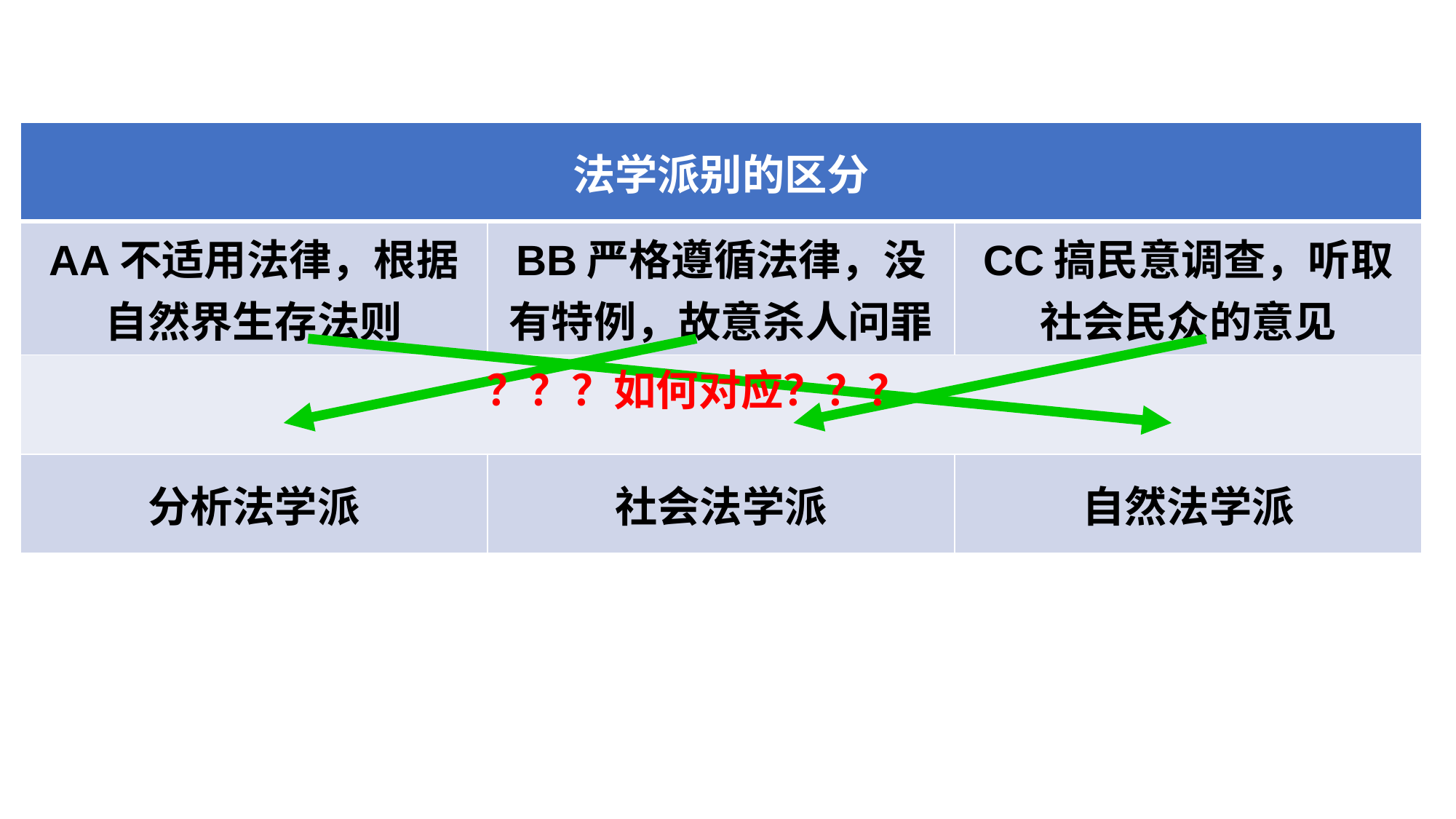

| 法学派别的区分 |  |  |
| --- | --- | --- |
| AA不适用法律，根据自然界生存法则 | BB严格遵循法律，没有特例，故意杀人问罪 | CC搞民意调查，听取社会民众的意见 |
|  |  |  |
| 分析法学派 | 社会法学派 | 自然法学派 |
？？？如何对应？？？